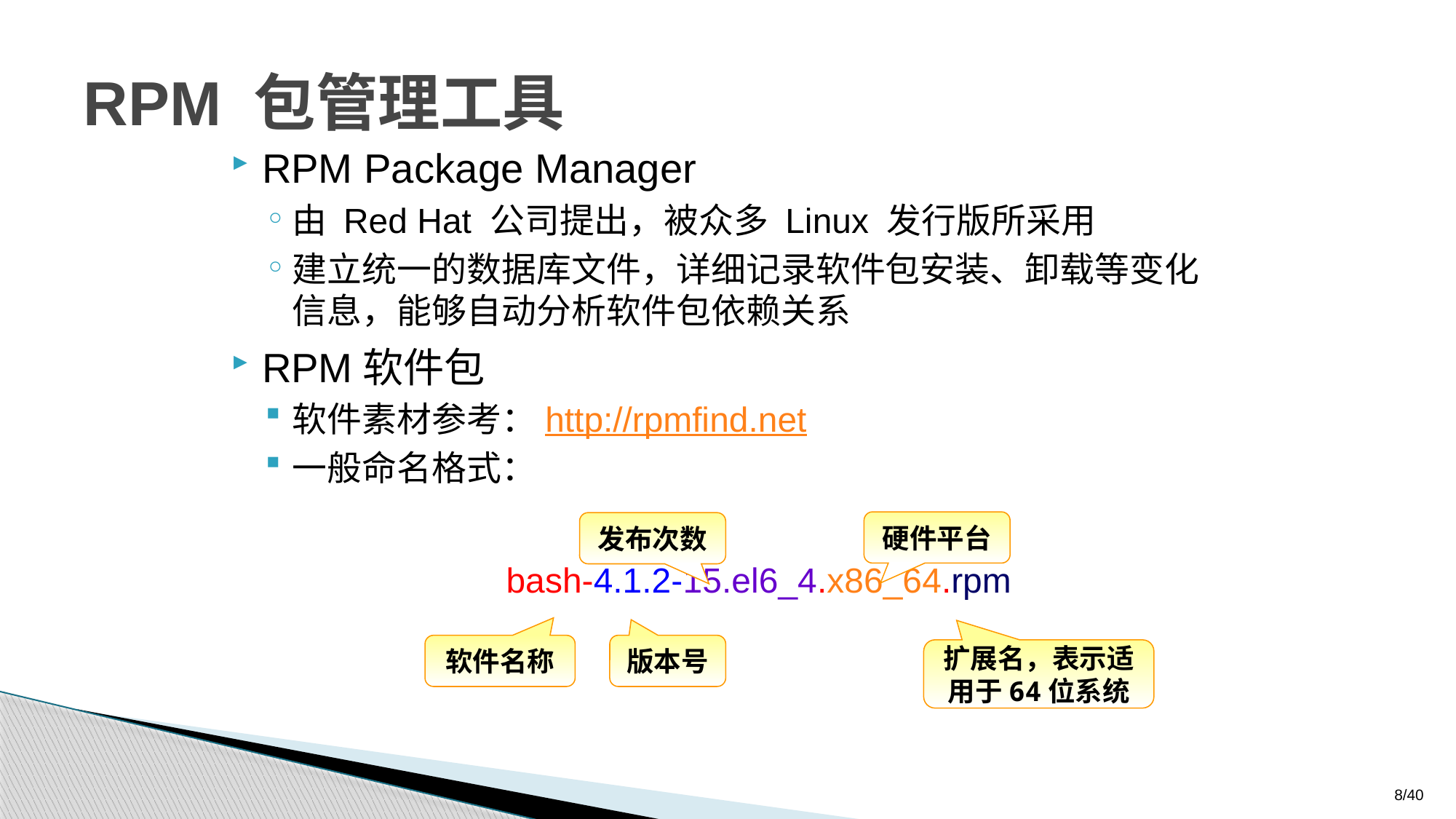

# RPM 包管理工具
RPM Package Manager
由 Red Hat 公司提出，被众多 Linux 发行版所采用
建立统一的数据库文件，详细记录软件包安装、卸载等变化信息，能够自动分析软件包依赖关系
RPM软件包
软件素材参考：http://rpmfind.net
一般命名格式：

                         bash-4.1.2-15.el6_4.x86_64.rpm
硬件平台
发布次数
软件名称
版本号
扩展名，表示适用于64位系统
8/40